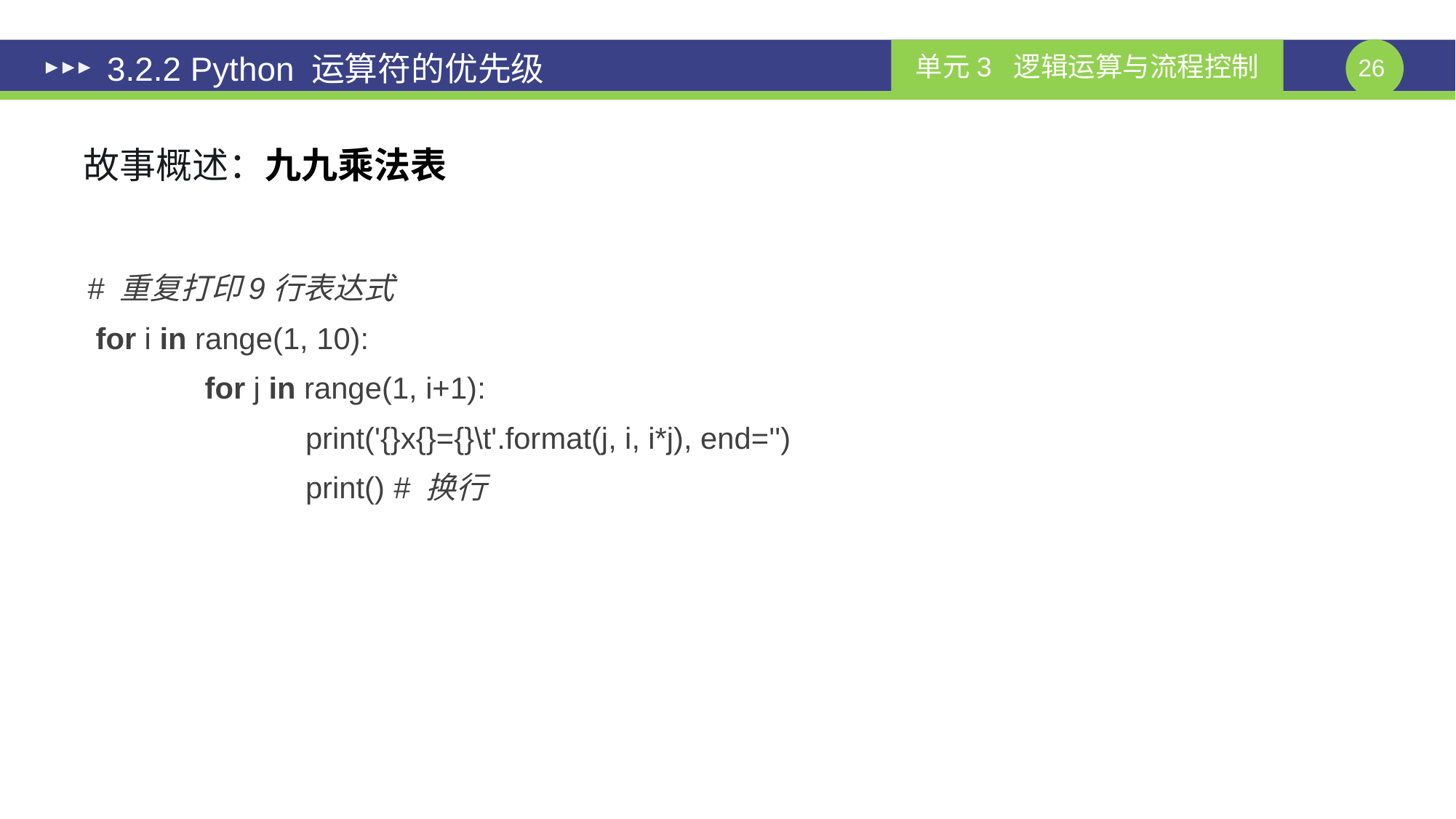

# 3.2.2 Python 运算符的优先级
故事概述：九九乘法表

# 重复打印9⾏表达式
 for i in range(1, 10):
	 for j in range(1, i+1):
		print('{}x{}={}\t'.format(j, i, i*j), end='')
		print() # 换行